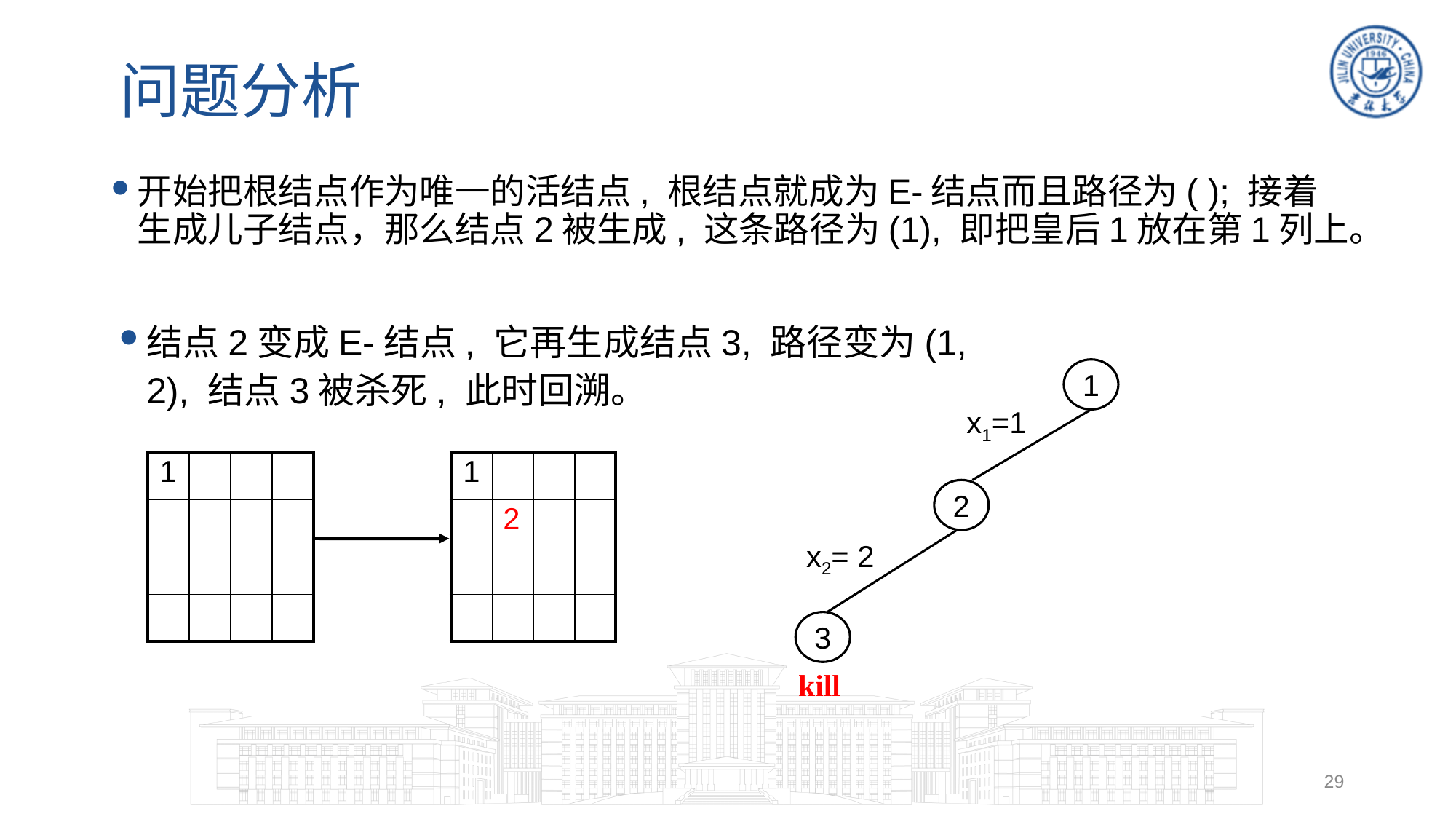

# 问题分析
开始把根结点作为唯一的活结点, 根结点就成为E-结点而且路径为( ); 接着生成儿子结点，那么结点2被生成, 这条路径为(1), 即把皇后1放在第1列上。
结点2变成E-结点, 它再生成结点3, 路径变为(1, 2), 结点3被杀死, 此时回溯。
1
x1=1

2
| 1 |  |  |  |
| --- | --- | --- | --- |
|  |  |  |  |
|  |  |  |  |
|  |  |  |  |
| 1 |  |  |  |
| --- | --- | --- | --- |
|  | 2 |  |  |
|  |  |  |  |
|  |  |  |  |

x2= 2
3

kill
29